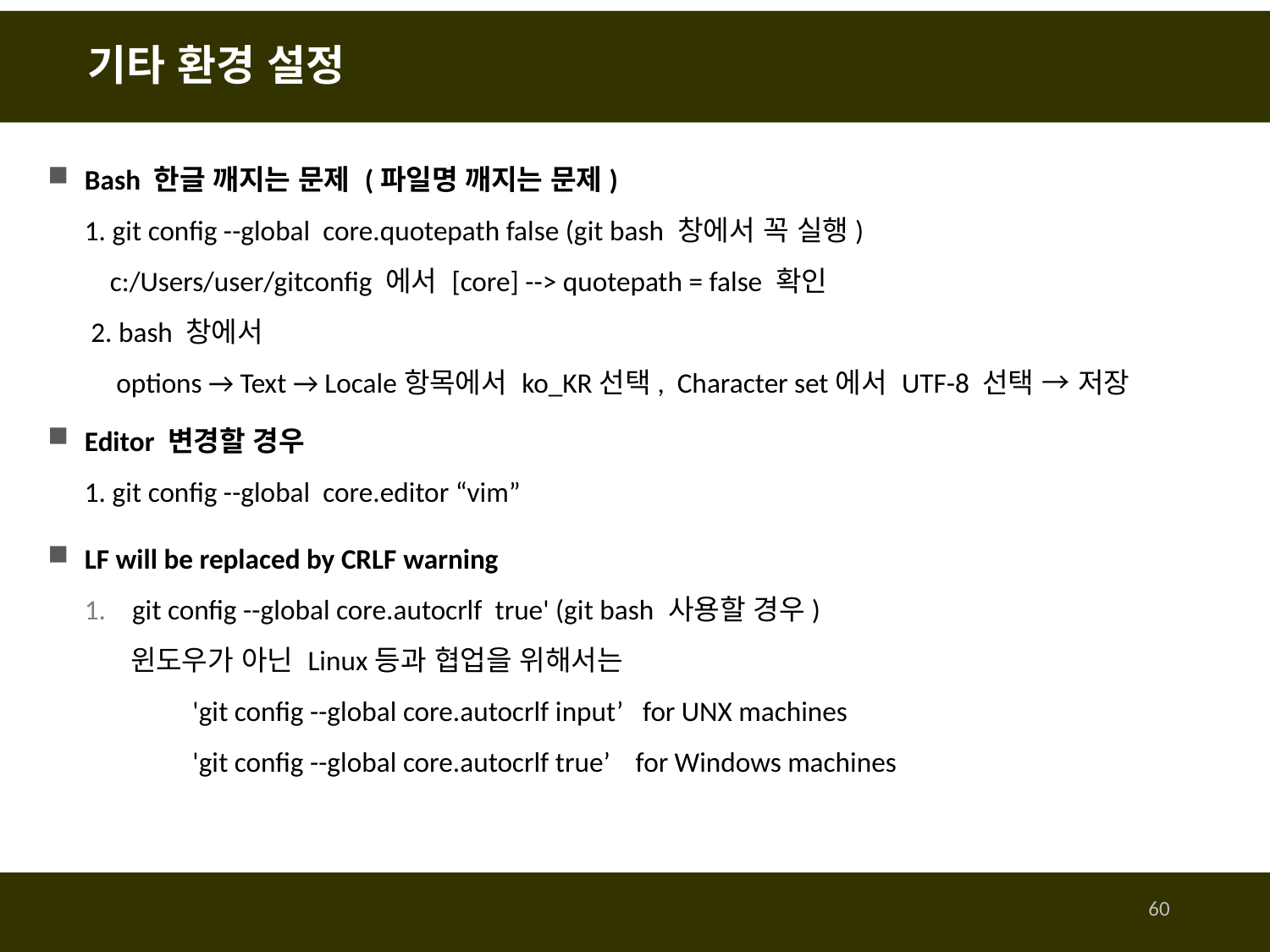

# 기타 환경 설정
Bash 한글 깨지는 문제 (파일명 깨지는 문제)
1. git config --global  core.quotepath false (git bash 창에서 꼭 실행)
    c:/Users/user/gitconfig 에서 [core] --> quotepath = false 확인
 2. bash 창에서
     options → Text → Locale항목에서 ko_KR선택,  Character set에서 UTF-8 선택 → 저장
Editor 변경할 경우
1. git config --global  core.editor “vim”
LF will be replaced by CRLF warning
git config --global core.autocrlf  true' (git bash 사용할 경우)
     윈도우가 아닌 Linux등과 협업을 위해서는
                 'git config --global core.autocrlf input’   for UNX machines
                 'git config --global core.autocrlf true’    for Windows machines

60